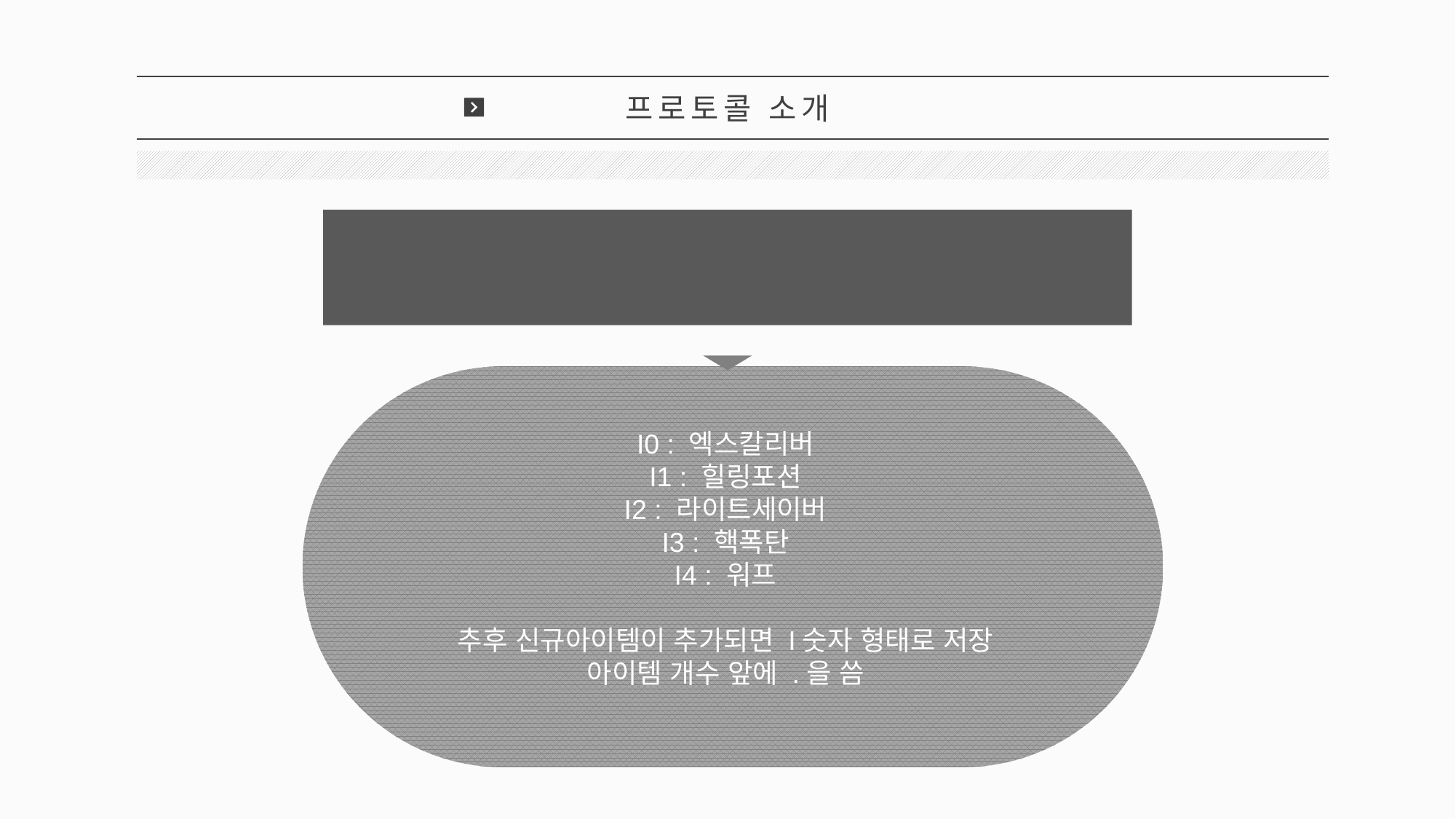

프로토콜 소개

3
아이템 항목에 인덱스 부여

I0 : 엑스칼리버
I1 : 힐링포션
I2 : 라이트세이버
I3 : 핵폭탄
I4 : 워프

추후 신규아이템이 추가되면 I숫자 형태로 저장
아이템 개수 앞에 .을 씀